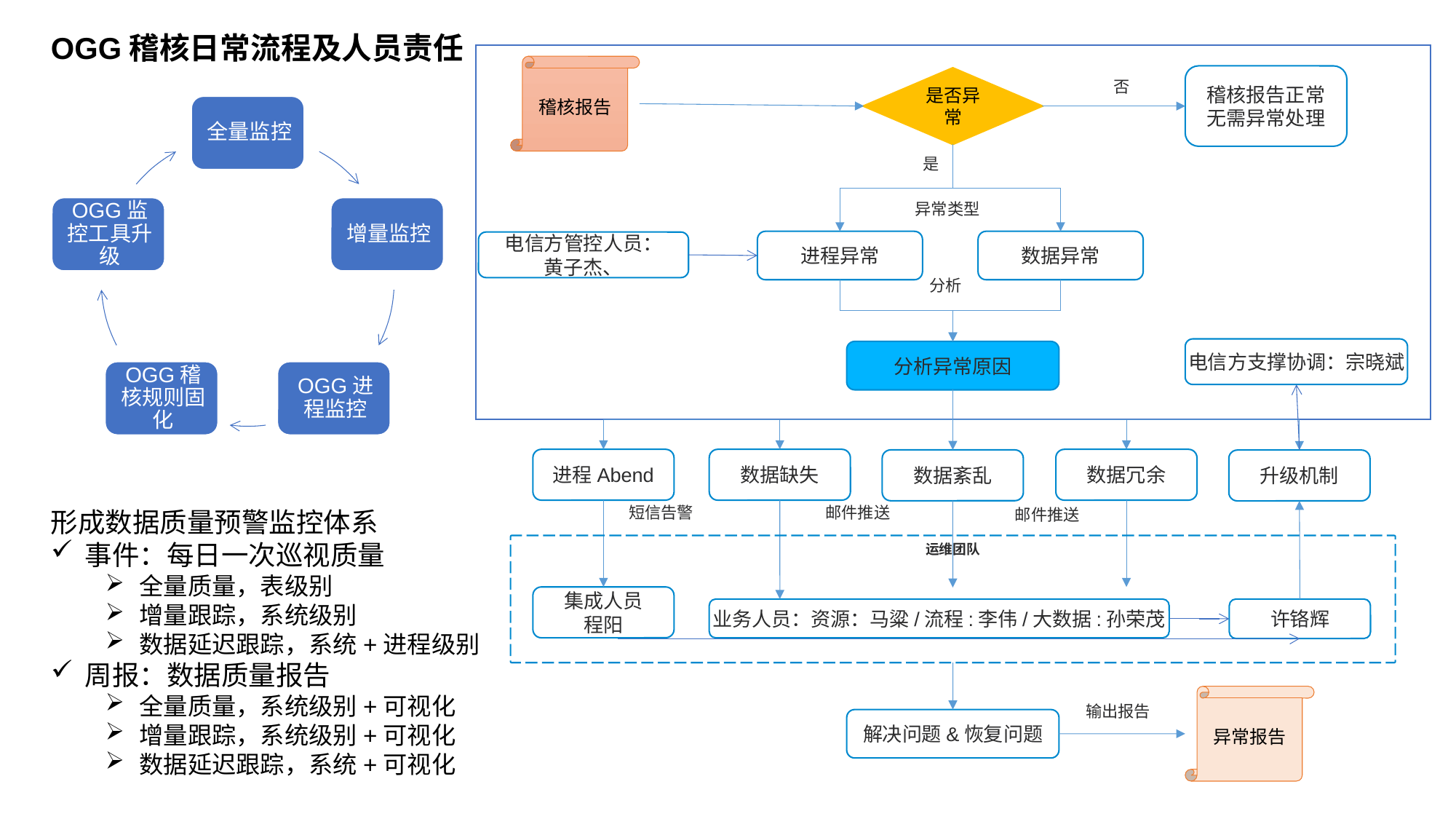

OGG稽核日常流程及人员责任

稽核报告
稽核报告正常
无需异常处理
是否异常
否
是
异常类型
进程异常
数据异常
分析
分析异常原因
进程Abend
数据缺失
数据冗余
数据紊乱
升级机制
短信告警
邮件推送
邮件推送
运维团队
集成人员
程阳
许铬辉
业务人员：资源：马粱/流程:李伟/大数据:孙荣茂
异常报告
输出报告
解决问题&恢复问题
全量监控
增量监控
OGG进程监控
OGG稽核规则固化
OGG监控工具升级
电信方管控人员：
黄子杰、
电信方支撑协调：宗晓斌
形成数据质量预警监控体系
事件：每日一次巡视质量
全量质量，表级别
增量跟踪，系统级别
数据延迟跟踪，系统+进程级别
周报：数据质量报告
全量质量，系统级别+可视化
增量跟踪，系统级别+可视化
数据延迟跟踪，系统+可视化